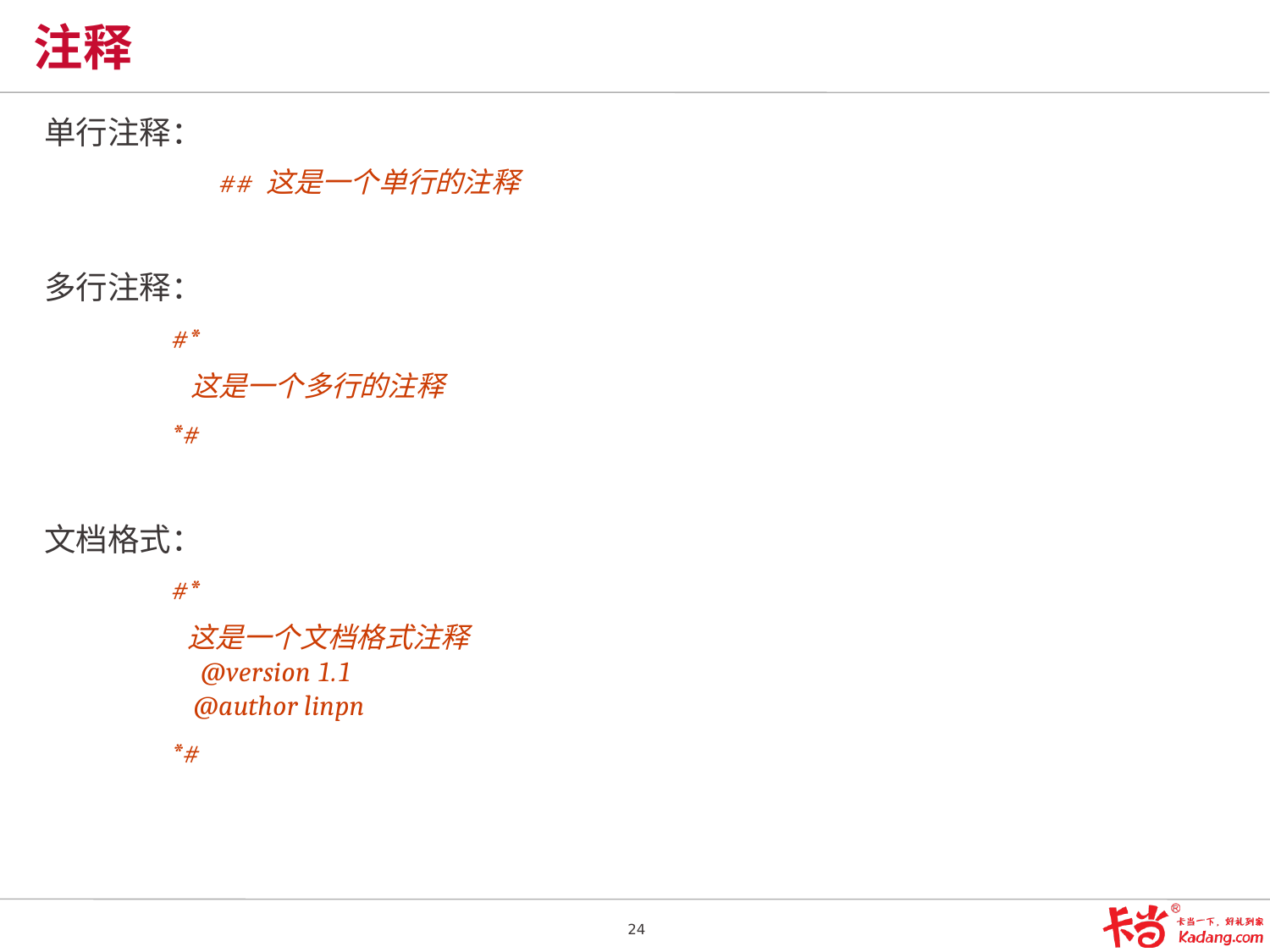

# 注释
单行注释：
	## 这是一个单行的注释

多行注释：
	#*
	  这是一个多行的注释
	*#

文档格式：
	#*
这是一个文档格式注释
 @version 1.1
 @author linpn
	*#